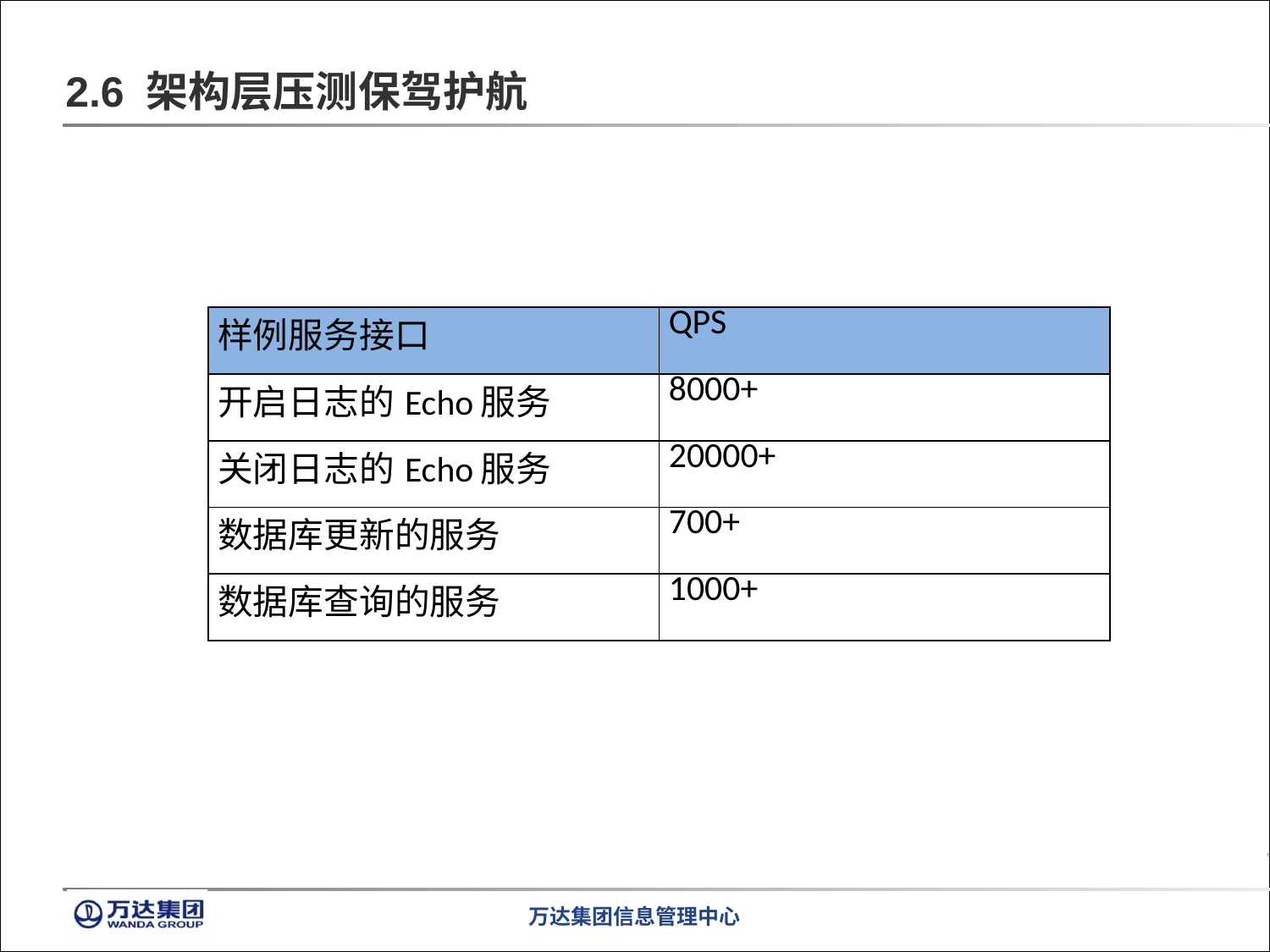

# 2.6 架构层压测保驾护航
| 样例服务接口 | QPS |
| --- | --- |
| 开启日志的Echo服务 | 8000+ |
| 关闭日志的Echo服务 | 20000+ |
| 数据库更新的服务 | 700+ |
| 数据库查询的服务 | 1000+ |